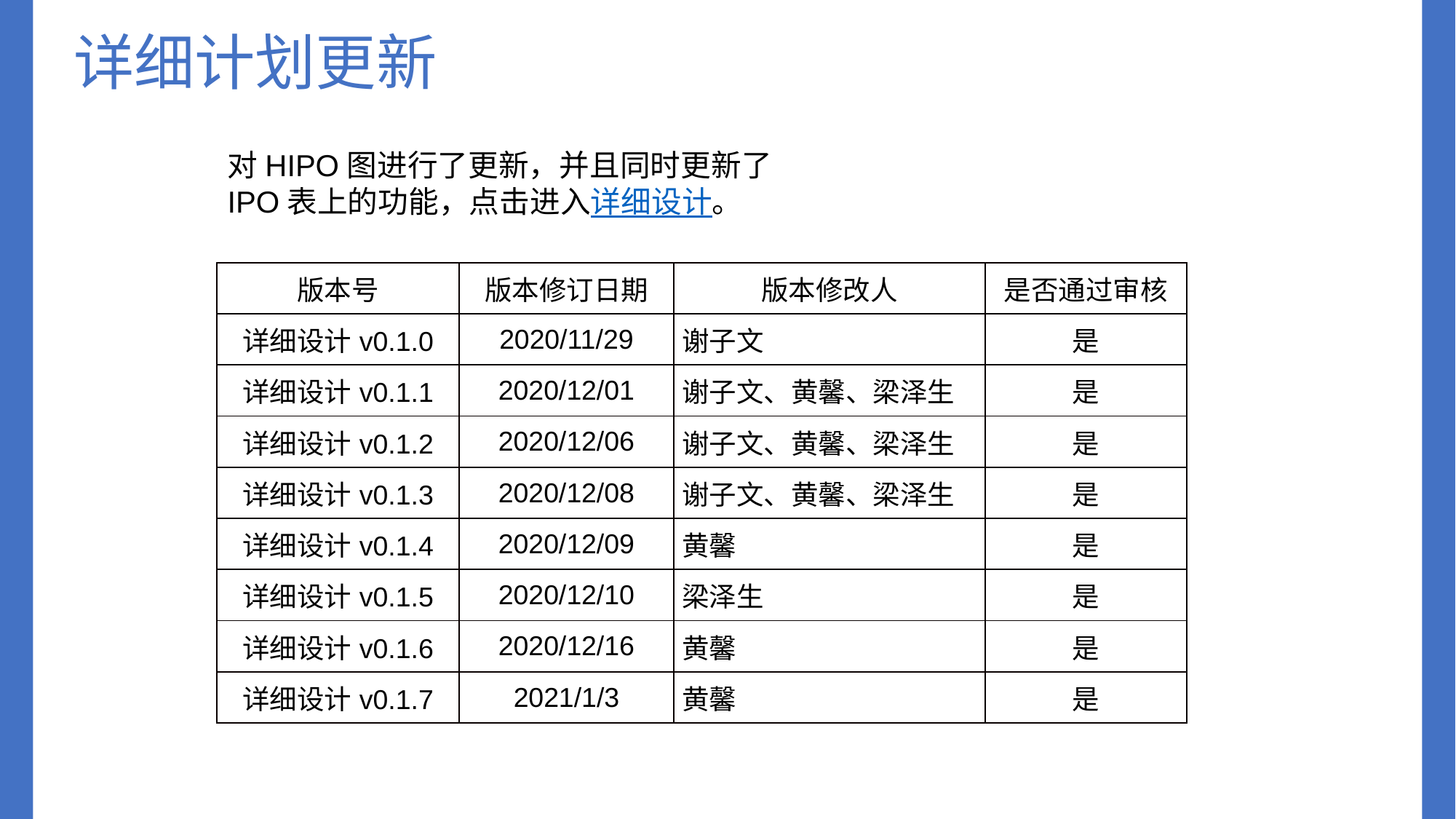

详细计划更新
对HIPO图进行了更新，并且同时更新了IPO表上的功能，点击进入详细设计。
| 版本号 | 版本修订日期 | 版本修改人 | 是否通过审核 |
| --- | --- | --- | --- |
| 详细设计v0.1.0 | 2020/11/29 | 谢子文 | 是 |
| 详细设计v0.1.1 | 2020/12/01 | 谢子文、黄馨、梁泽生 | 是 |
| 详细设计v0.1.2 | 2020/12/06 | 谢子文、黄馨、梁泽生 | 是 |
| 详细设计v0.1.3 | 2020/12/08 | 谢子文、黄馨、梁泽生 | 是 |
| 详细设计v0.1.4 | 2020/12/09 | 黄馨 | 是 |
| 详细设计v0.1.5 | 2020/12/10 | 梁泽生 | 是 |
| 详细设计v0.1.6 | 2020/12/16 | 黄馨 | 是 |
| 详细设计v0.1.7 | 2021/1/3 | 黄馨 | 是 |